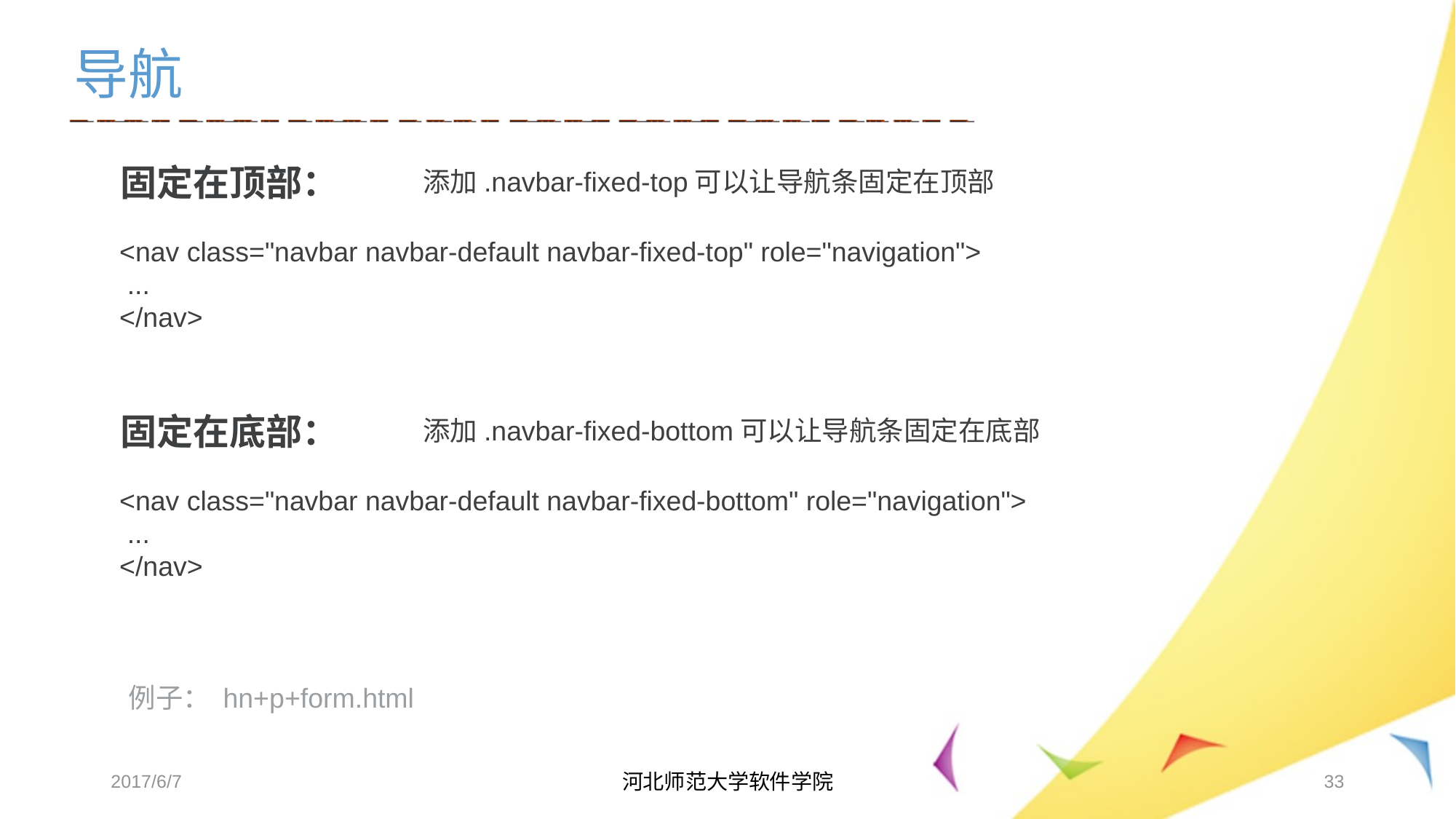

导航
固定在顶部：

添加.navbar-fixed-top可以让导航条固定在顶部
<nav class="navbar navbar-default navbar-fixed-top" role="navigation">
 ...
</nav>
固定在底部：

添加.navbar-fixed-bottom可以让导航条固定在底部
<nav class="navbar navbar-default navbar-fixed-bottom" role="navigation">
 ...
</nav>
例子： hn+p+form.html
2017/6/7
河北师范大学软件学院
33